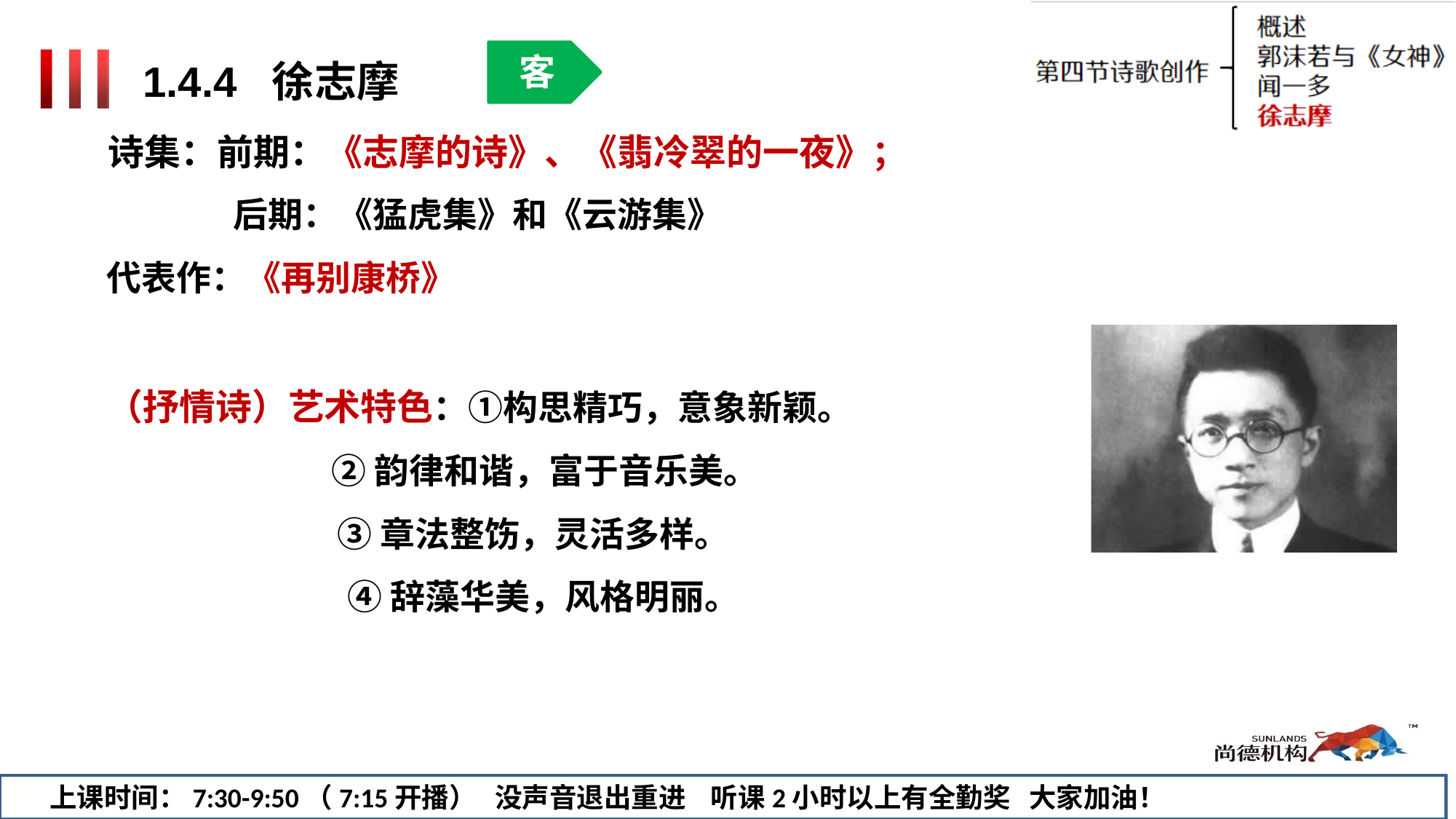

客

# 1.4.4	徐志摩
诗集：前期：《志摩的诗》、《翡冷翠的一夜》； 后期：《猛虎集》和《云游集》
代表作：《再别康桥》

（抒情诗）艺术特色：①构思精巧，意象新颖。
②韵律和谐，富于音乐美。
③章法整饬，灵活多样。
④辞藻华美，风格明丽。